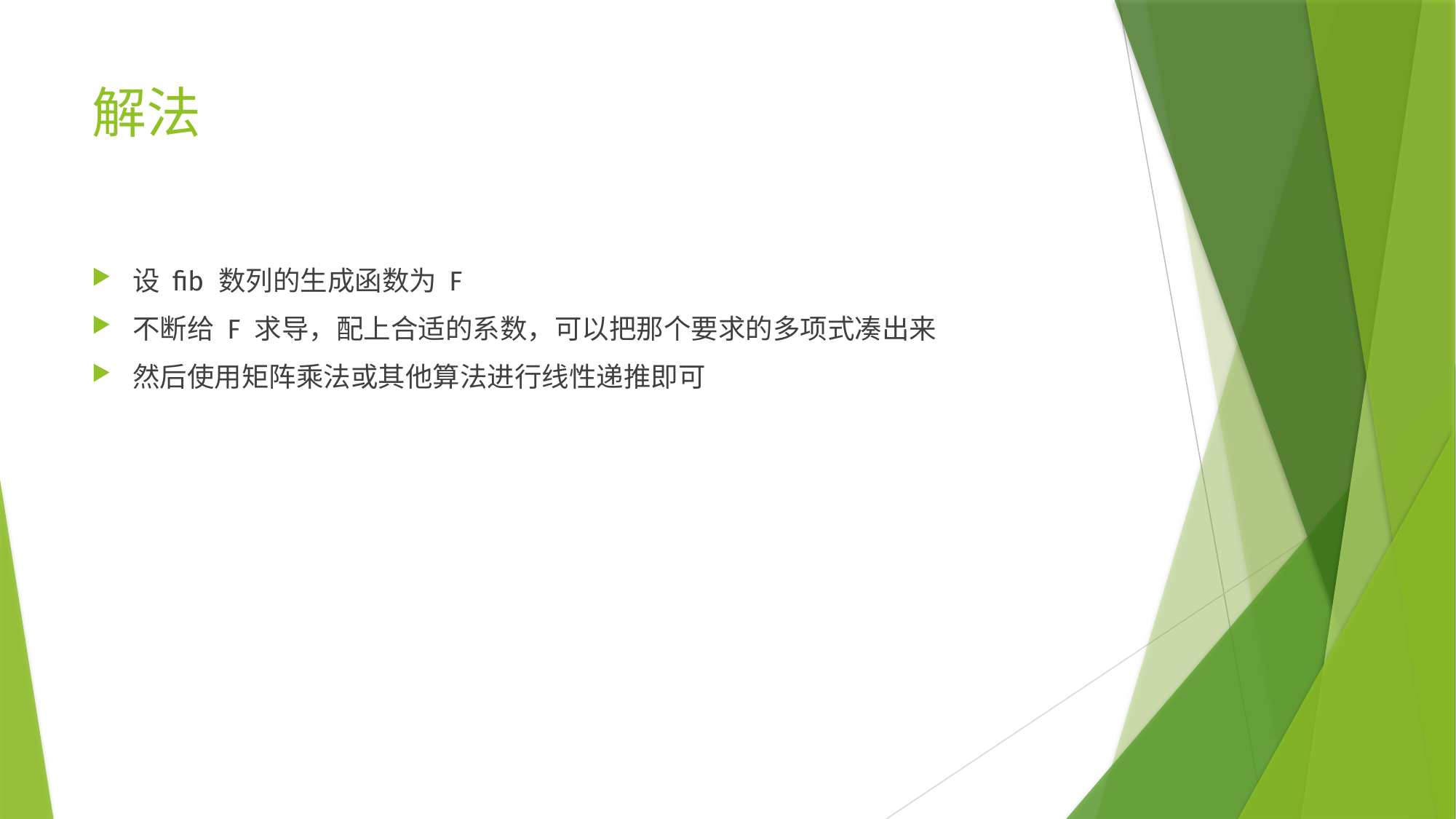

# 解法
设 fib 数列的生成函数为 F
不断给 F 求导，配上合适的系数，可以把那个要求的多项式凑出来
然后使用矩阵乘法或其他算法进行线性递推即可